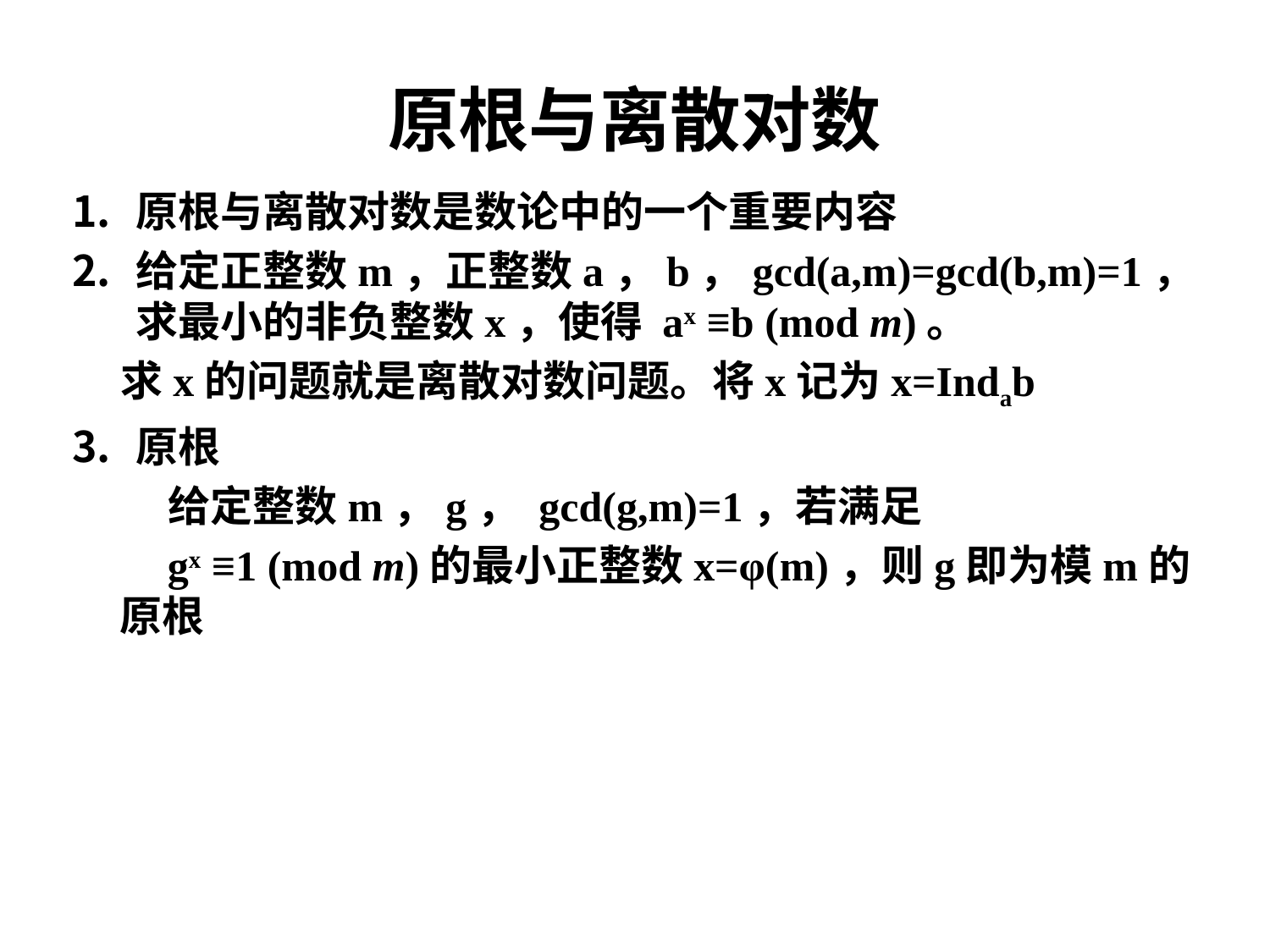

# 原根与离散对数
原根与离散对数是数论中的一个重要内容
给定正整数m，正整数a，b，gcd(a,m)=gcd(b,m)=1，求最小的非负整数x，使得 ax ≡b (mod m)。
    求x的问题就是离散对数问题。将x记为x=Indab
原根
         给定整数m，g， gcd(g,m)=1，若满足
         gx ≡1 (mod m)的最小正整数x=φ(m)，则g即为模m的原根